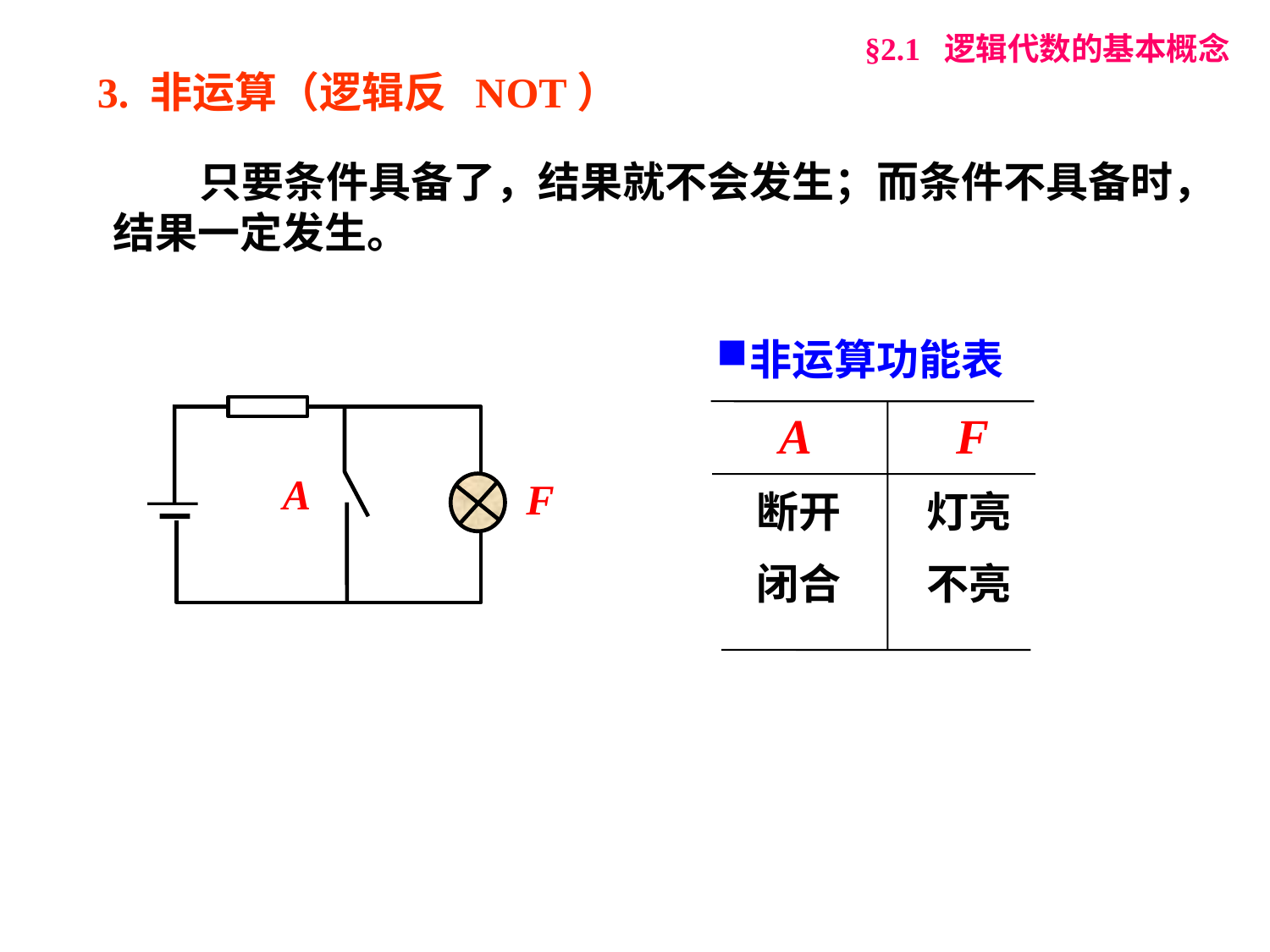

§2.1  逻辑代数的基本概念
3. 非运算（逻辑反  NOT）
        只要条件具备了，结果就不会发生；而条件不具备时，结果一定发生。
非运算功能表

A
F

     A            F
   断开         灯亮
   闭合         不亮